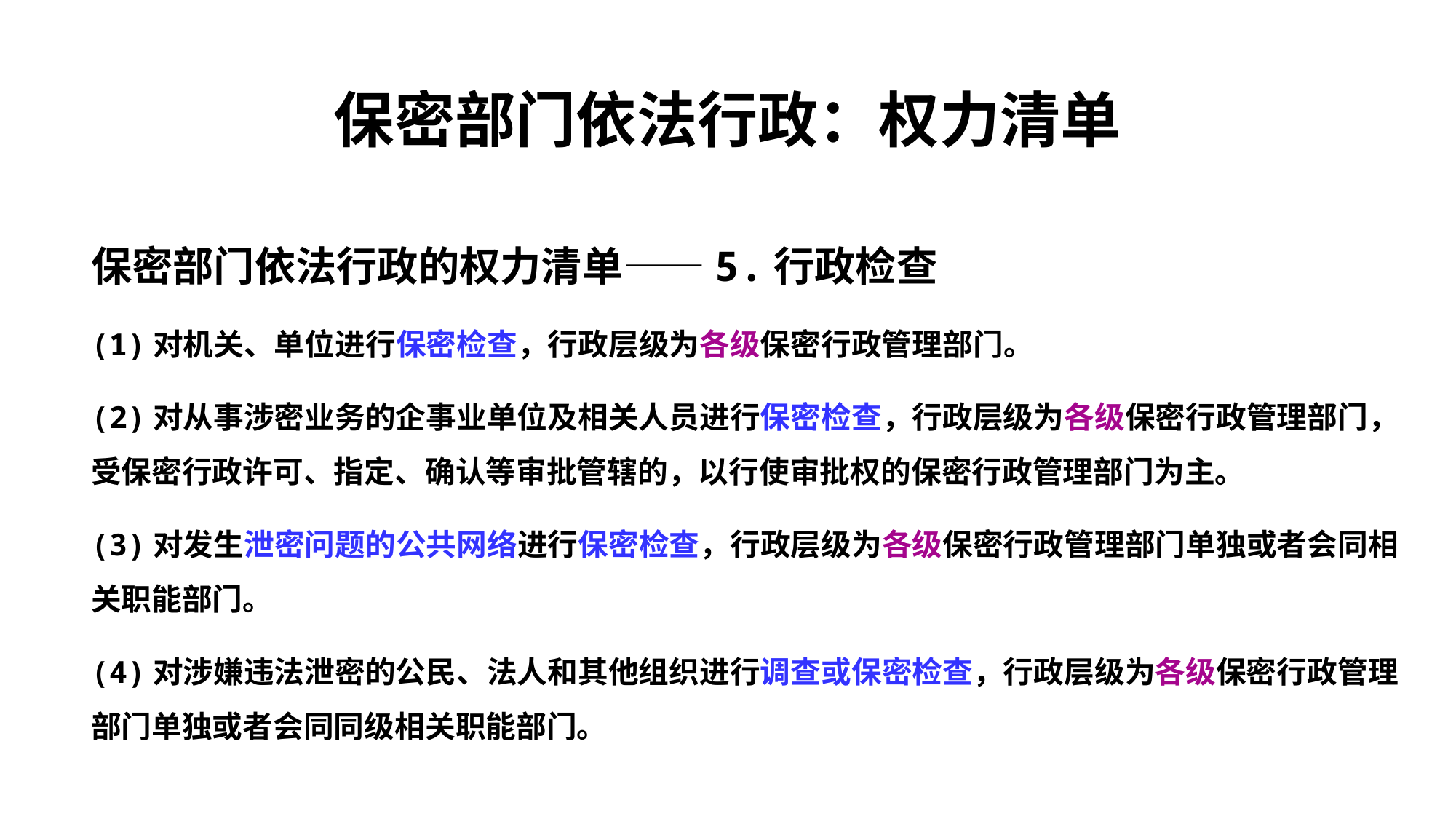

# 保密部门依法行政：权力清单
保密部门依法行政的权力清单——5.行政检查
(1)对机关、单位进行保密检查，行政层级为各级保密行政管理部门。
(2)对从事涉密业务的企事业单位及相关人员进行保密检查，行政层级为各级保密行政管理部门，受保密行政许可、指定、确认等审批管辖的，以行使审批权的保密行政管理部门为主。
(3)对发生泄密问题的公共网络进行保密检查，行政层级为各级保密行政管理部门单独或者会同相关职能部门。
(4)对涉嫌违法泄密的公民、法人和其他组织进行调查或保密检查，行政层级为各级保密行政管理部门单独或者会同同级相关职能部门。